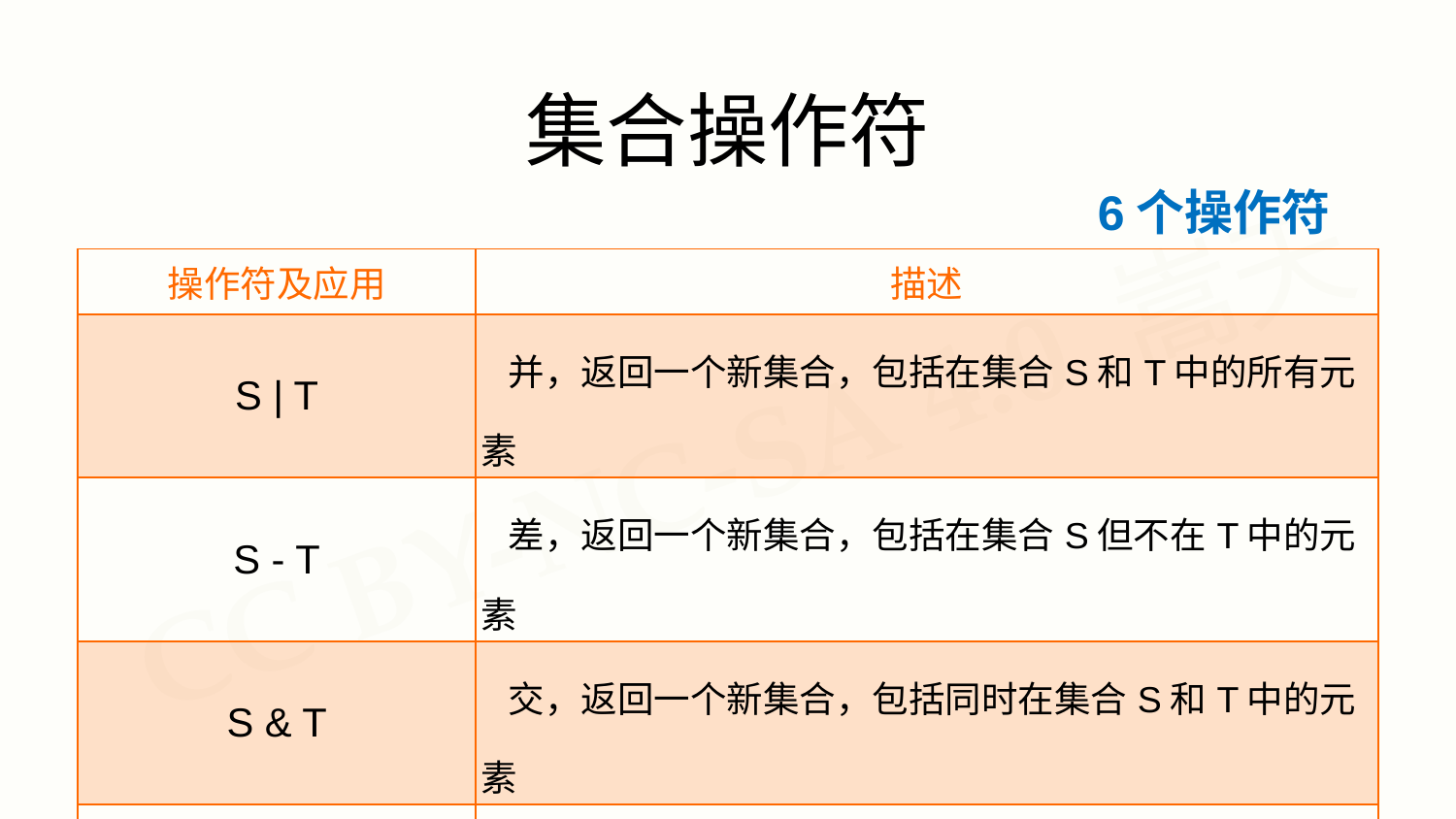

集合操作符
6个操作符
| 操作符及应用 | 描述 |
| --- | --- |
| S | T | 并，返回一个新集合，包括在集合S和T中的所有元素 |
| S - T | 差，返回一个新集合，包括在集合S但不在T中的元素 |
| S & T | 交，返回一个新集合，包括同时在集合S和T中的元素 |
| S ^ T | 补，返回一个新集合，包括集合S和T中的非相同元素 |
| S <= T 或 S < T | 返回True/False，判断S和T的子集关系 |
| S >= T 或 S > T | 返回True/False，判断S和T的包含关系 |